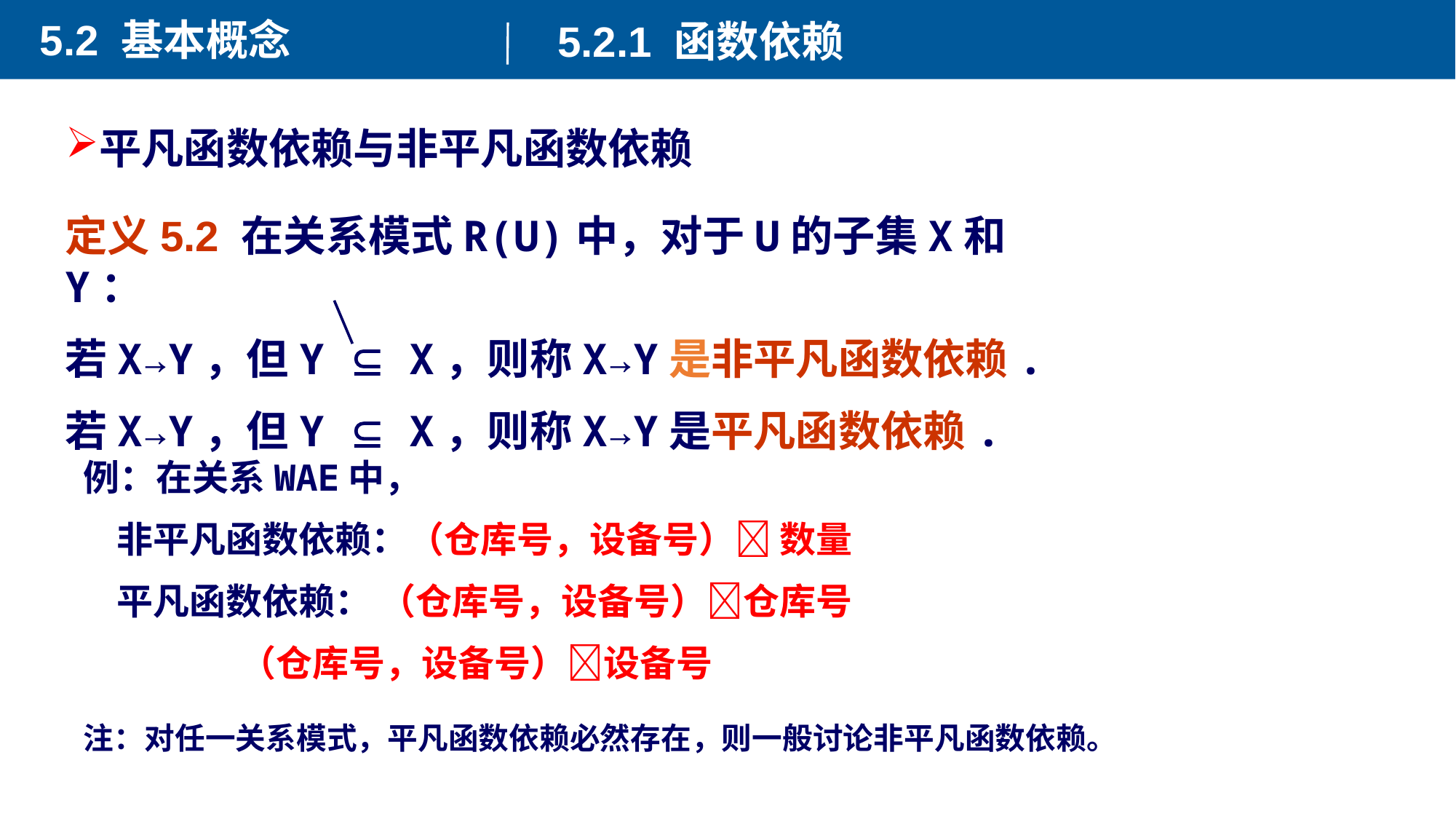

5.2 基本概念
5.2.1 函数依赖
平凡函数依赖与非平凡函数依赖
定义5.2 在关系模式R(U)中，对于U的子集X和Y：
若X→Y，但Y ⊆ X，则称X→Y是非平凡函数依赖.
若X→Y，但Y ⊆ X，则称X→Y是平凡函数依赖.

例：在关系WAE中，
   非平凡函数依赖：（仓库号，设备号）→ 数量
   平凡函数依赖： （仓库号，设备号）→仓库号
                  （仓库号，设备号）→设备号
注：对任一关系模式，平凡函数依赖必然存在，则一般讨论非平凡函数依赖。